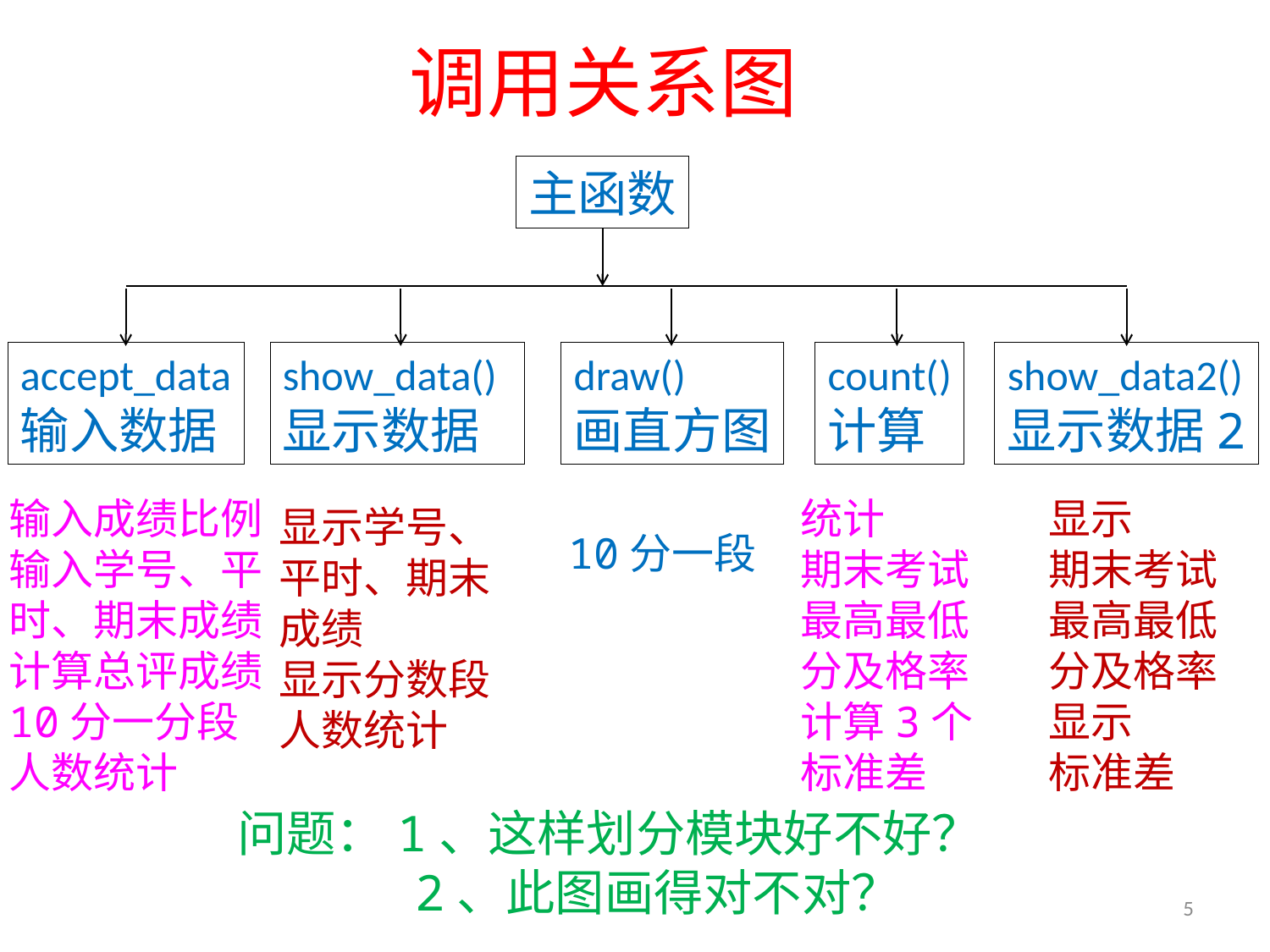

# 调用关系图
主函数
accept_data
输入数据
show_data()
显示数据
draw()
画直方图
count()
计算
show_data2()
显示数据2
输入成绩比例
输入学号、平
时、期末成绩
计算总评成绩
10分一分段
人数统计
统计
期末考试
最高最低
分及格率
计算3个
标准差
显示
期末考试
最高最低
分及格率
显示
标准差
显示学号、
平时、期末
成绩
显示分数段
人数统计
10分一段
问题：1、这样划分模块好不好？
      2、此图画得对不对？
5